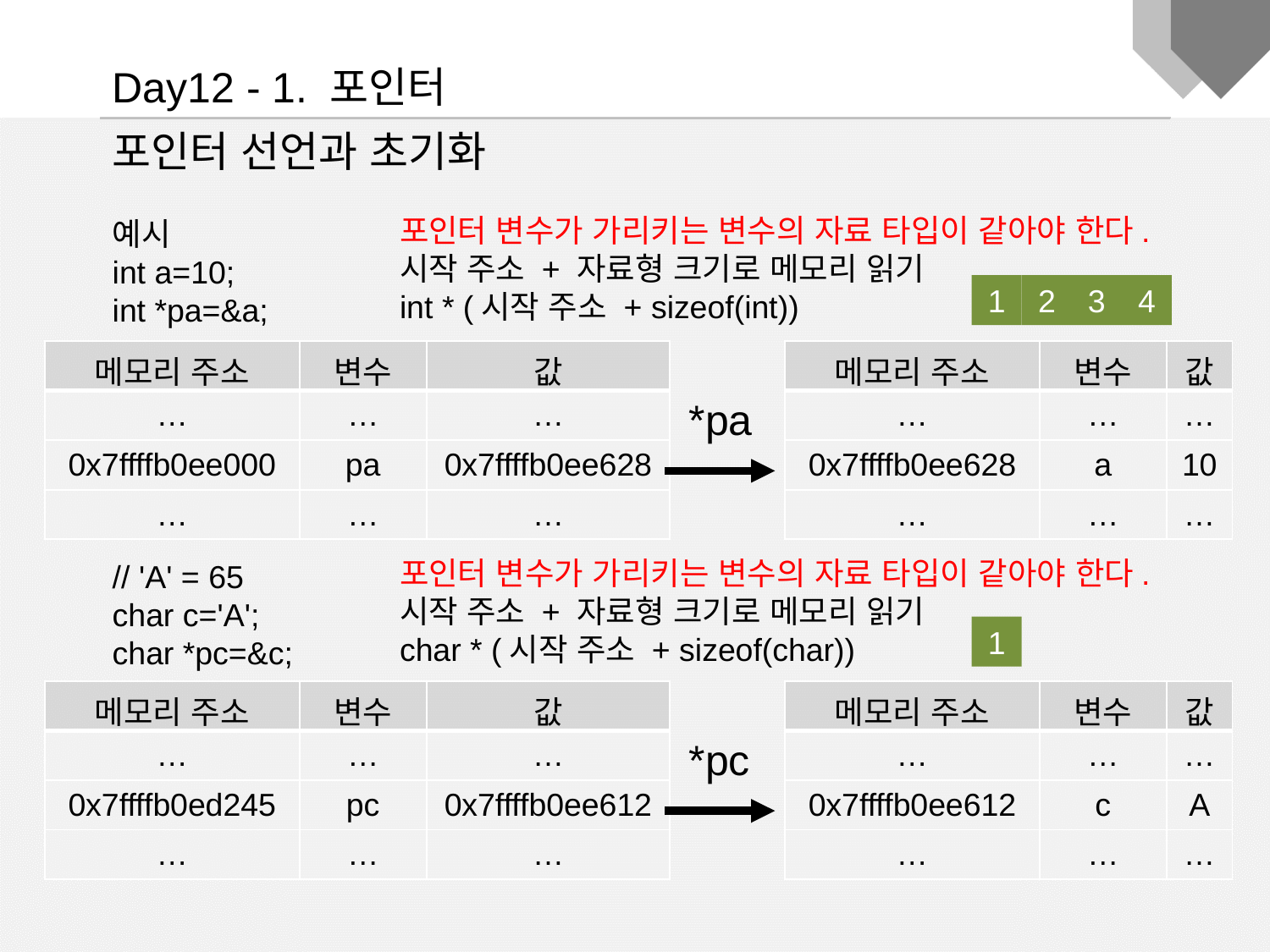

Day12 - 1. 포인터
포인터 선언과 초기화

예시
int a=10;
int *pa=&a;

// 'A' = 65
char c='A';
char *pc=&c;

포인터 변수가 가리키는 변수의 자료 타입이 같아야 한다.
시작 주소 + 자료형 크기로 메모리 읽기
int * (시작 주소 + sizeof(int))
1
2
3
4
| 메모리 주소 | 변수 | 값 |
| --- | --- | --- |
| … | … | … |
| 0x7ffffb0ee000 | pa | 0x7ffffb0ee628 |
| … | … | … |
| 메모리 주소 | 변수 | 값 |
| --- | --- | --- |
| … | … | … |
| 0x7ffffb0ee628 | a | 10 |
| … | … | … |
*pa
포인터 변수가 가리키는 변수의 자료 타입이 같아야 한다.
시작 주소 + 자료형 크기로 메모리 읽기
char * (시작 주소 + sizeof(char))
1
| 메모리 주소 | 변수 | 값 |
| --- | --- | --- |
| … | … | … |
| 0x7ffffb0ed245 | pc | 0x7ffffb0ee612 |
| … | … | … |
| 메모리 주소 | 변수 | 값 |
| --- | --- | --- |
| … | … | … |
| 0x7ffffb0ee612 | c | A |
| … | … | … |
*pc